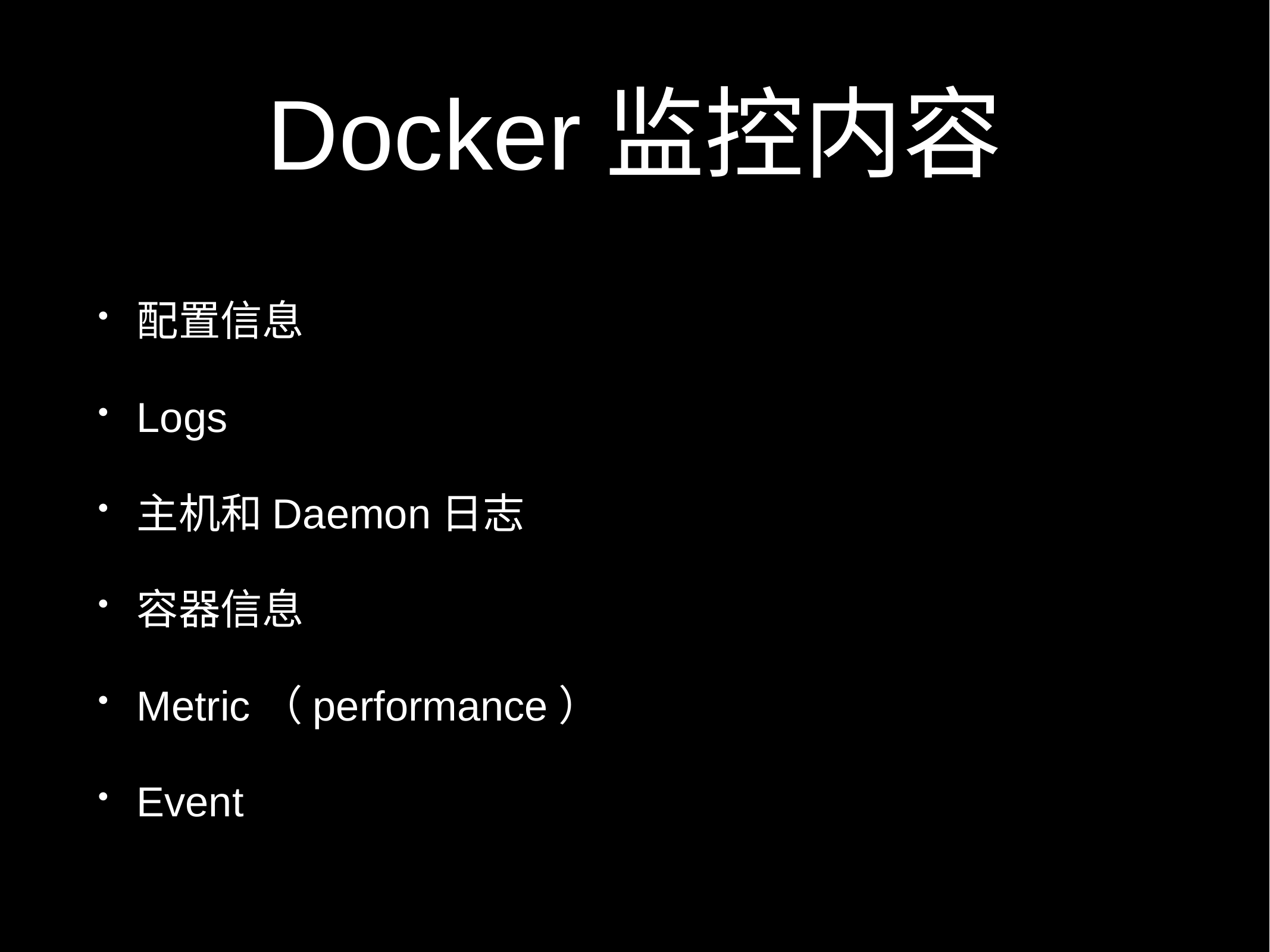

# Docker监控内容
配置信息
Logs
主机和Daemon日志
容器信息
Metric（performance）
Event